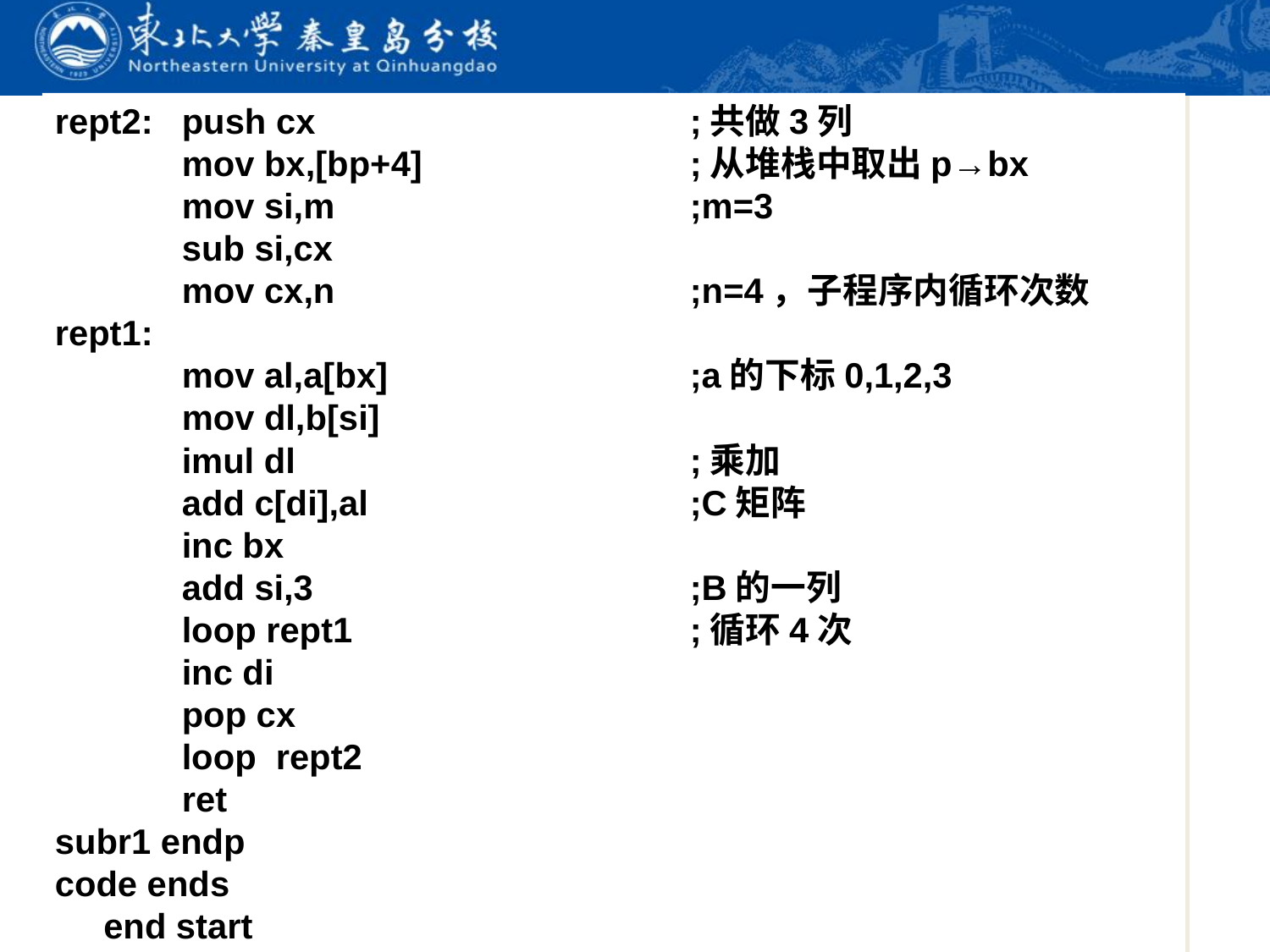

rept2:	push cx			;共做3列
	mov bx,[bp+4]			;从堆栈中取出p→bx
	mov si,m			;m=3
	sub si,cx
	mov cx,n			;n=4，子程序内循环次数
rept1:
	mov al,a[bx]			;a的下标0,1,2,3
	mov dl,b[si]
	imul dl				;乘加
   	add c[di],al			;C矩阵
	inc bx
	add si,3			;B的一列
	loop rept1			;循环4次
	inc di
	pop cx
	loop  rept2
	ret
subr1 endp
code ends
     end start